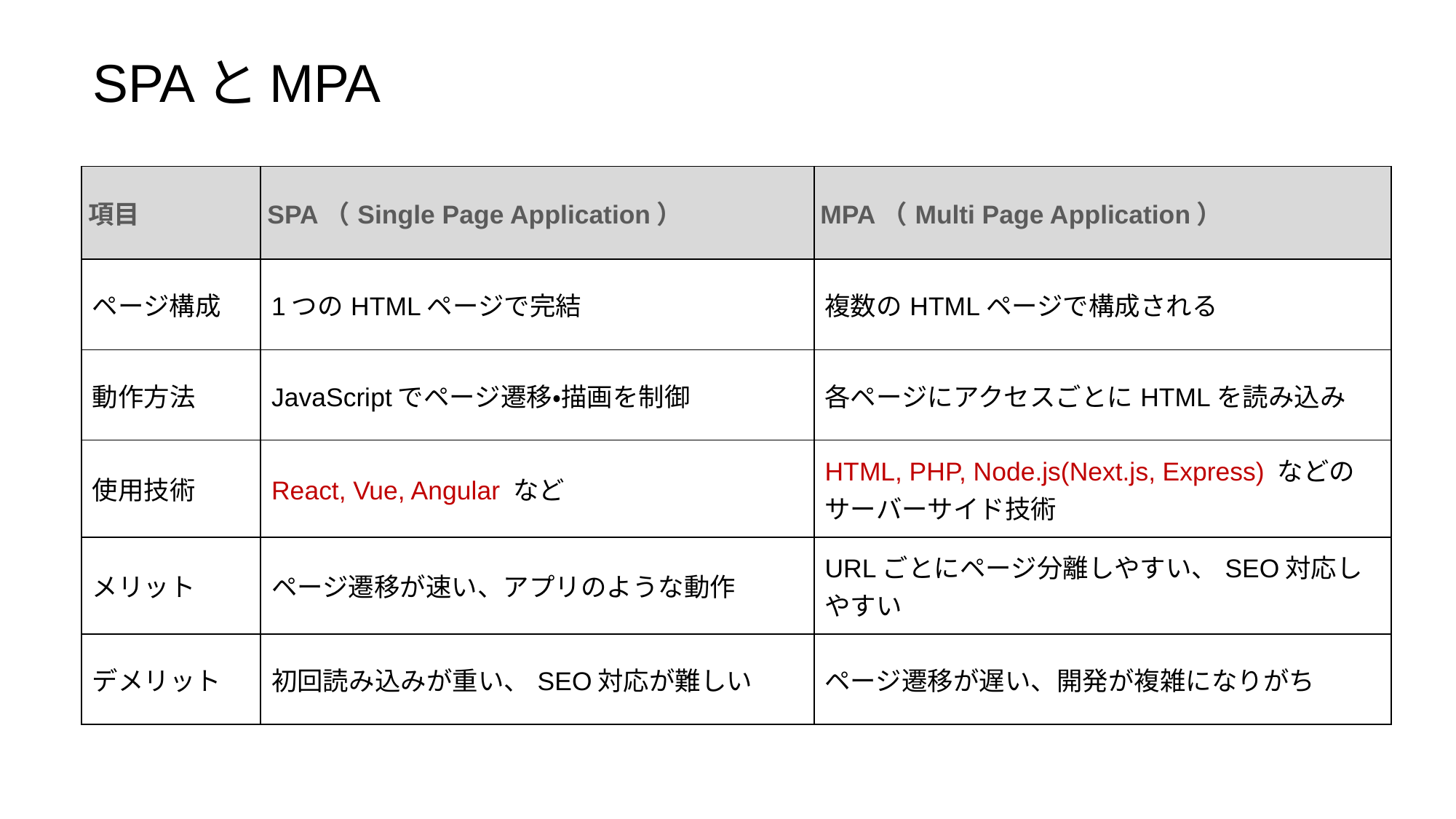

SPAとMPA
| 項目 | SPA（Single Page Application） | MPA（Multi Page Application） |
| --- | --- | --- |
| ページ構成 | 1つのHTMLページで完結 | 複数のHTMLページで構成される |
| 動作方法 | JavaScriptでページ遷移・描画を制御 | 各ページにアクセスごとにHTMLを読み込み |
| 使用技術 | React, Vue, Angular など | HTML, PHP, Node.js(Next.js, Express) などのサーバーサイド技術 |
| メリット | ページ遷移が速い、アプリのような動作 | URLごとにページ分離しやすい、SEO対応しやすい |
| デメリット | 初回読み込みが重い、SEO対応が難しい | ページ遷移が遅い、開発が複雑になりがち |